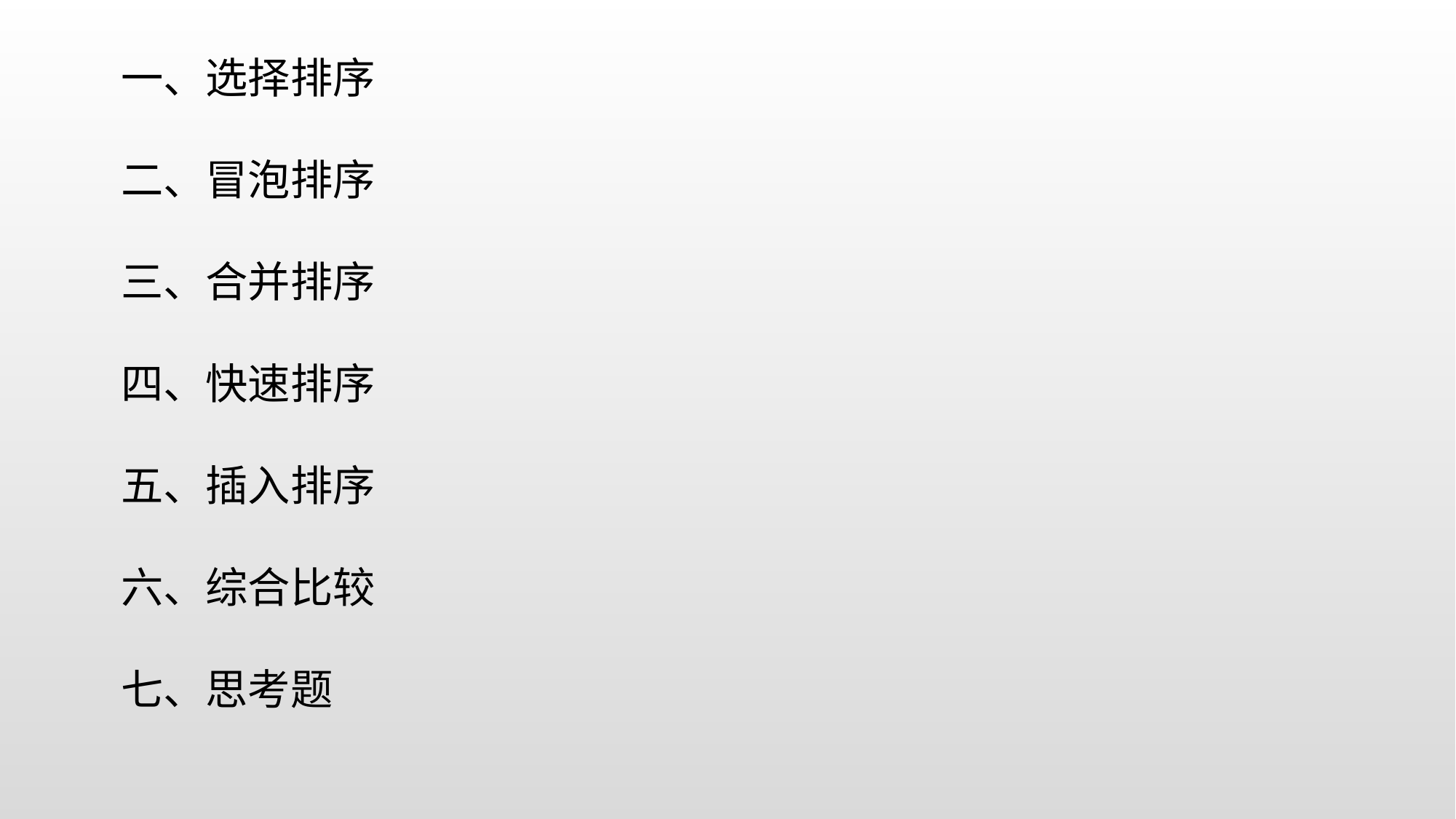

一、选择排序

二、冒泡排序

三、合并排序

四、快速排序

五、插入排序

六、综合比较

七、思考题